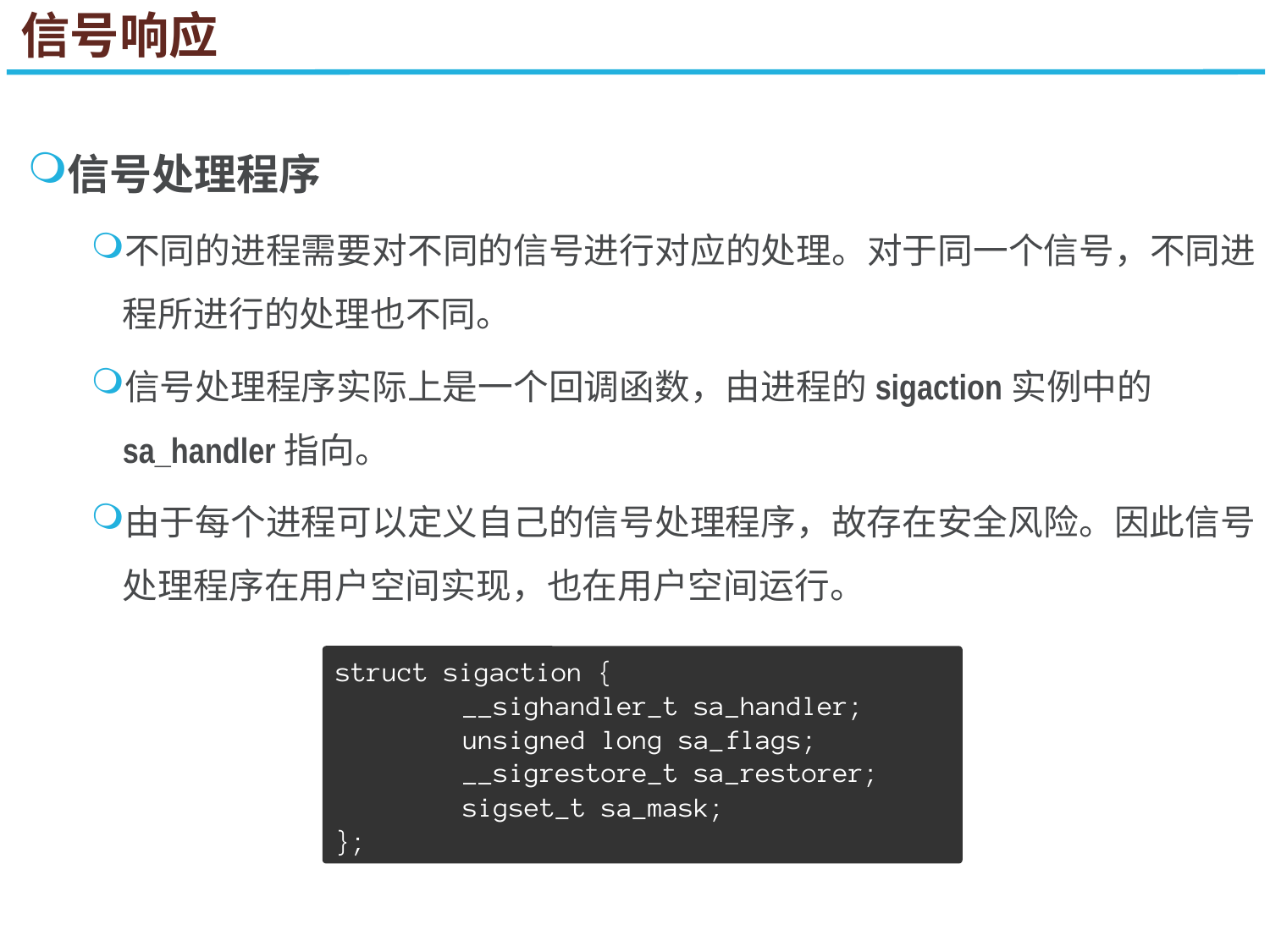

信号响应
信号处理程序
不同的进程需要对不同的信号进行对应的处理。对于同一个信号，不同进程所进行的处理也不同。
信号处理程序实际上是一个回调函数，由进程的sigaction实例中的sa_handler指向。
由于每个进程可以定义自己的信号处理程序，故存在安全风险。因此信号处理程序在用户空间实现，也在用户空间运行。

struct sigaction {
	__sighandler_t sa_handler;
	unsigned long sa_flags;
	__sigrestore_t sa_restorer;
	sigset_t sa_mask;
};